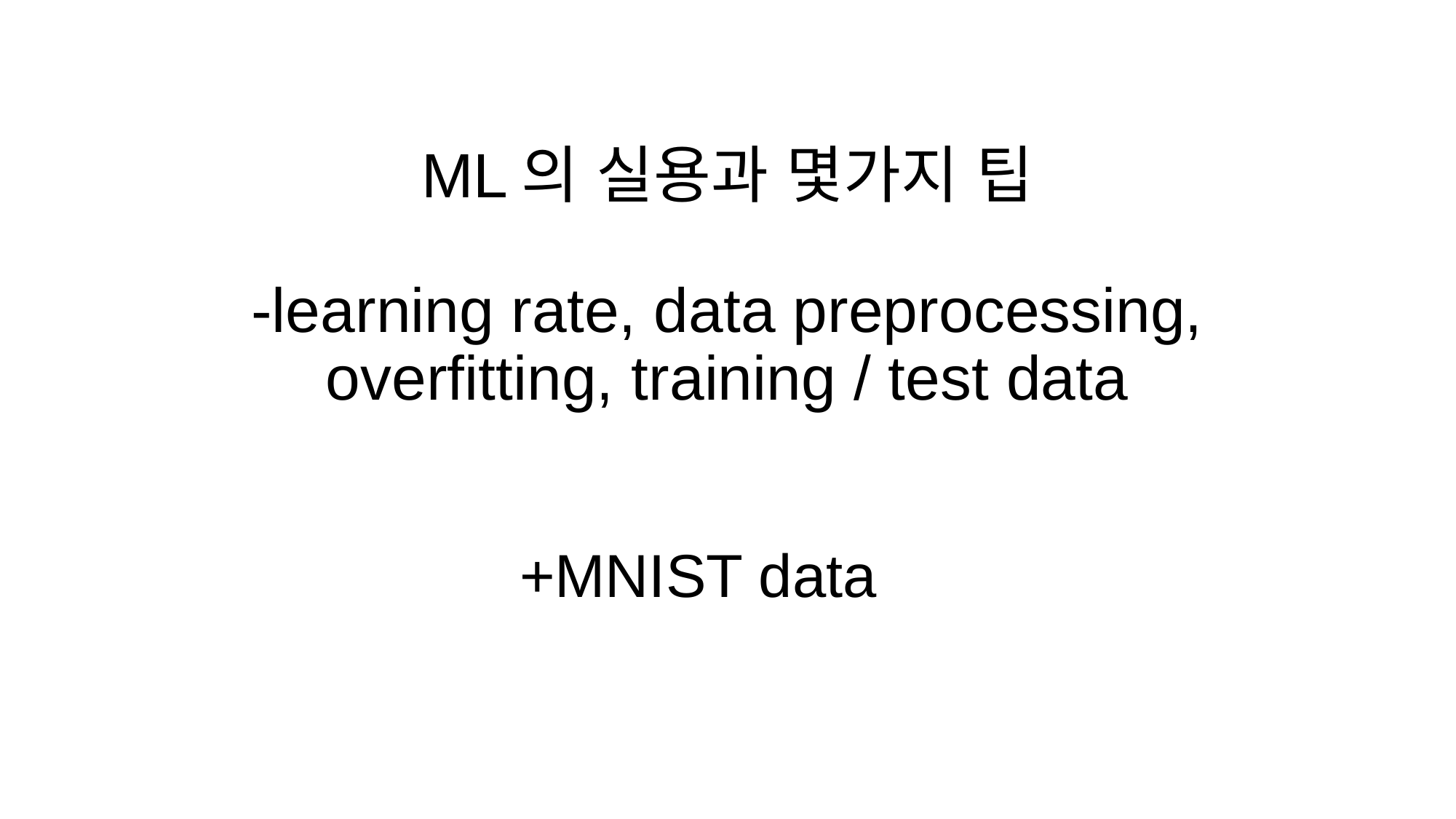

# ML의 실용과 몇가지 팁 -learning rate, data preprocessing, overfitting, training / test data
+MNIST data